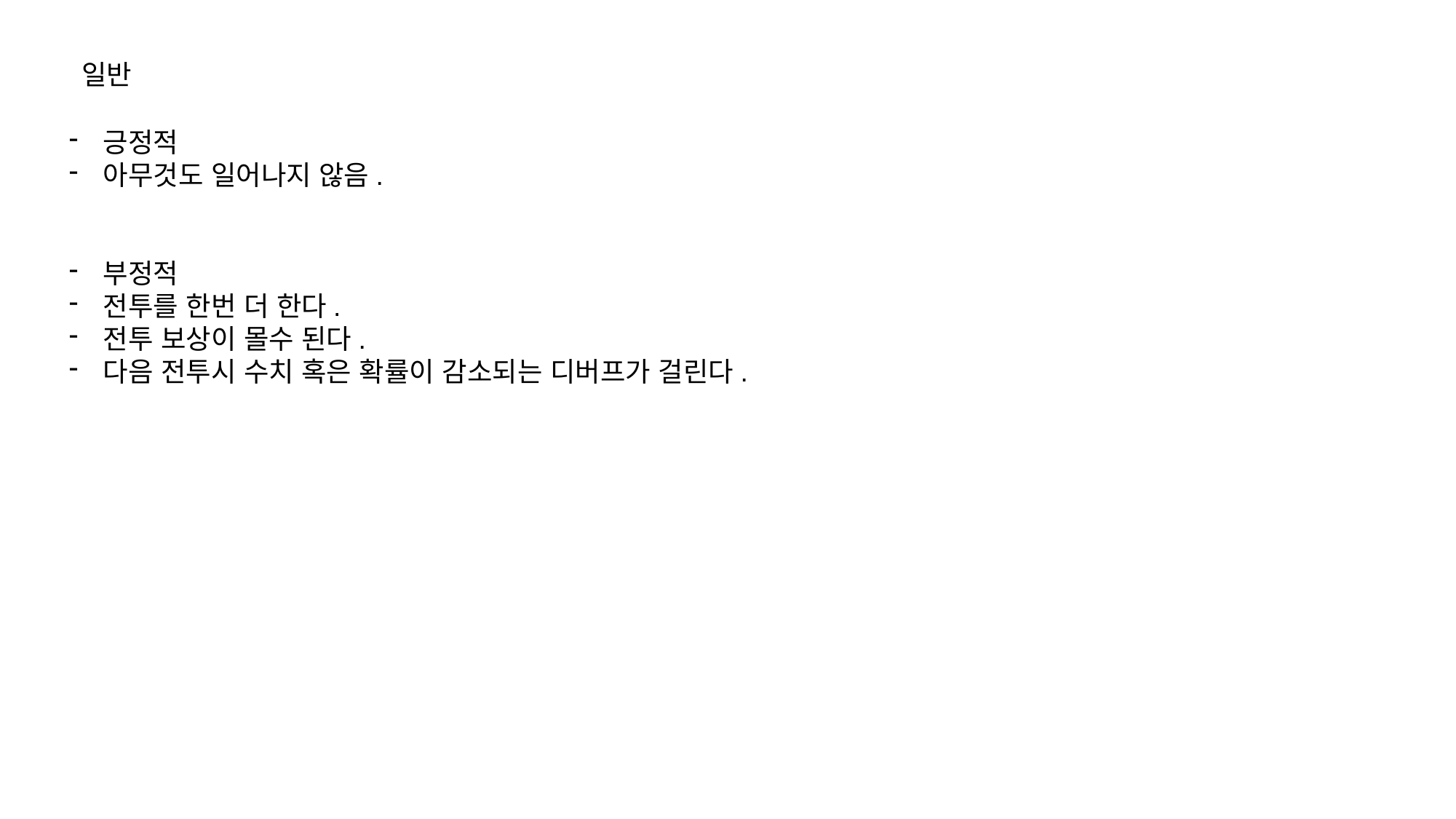

일반
긍정적
아무것도 일어나지 않음.

부정적
전투를 한번 더 한다.
전투 보상이 몰수 된다.
다음 전투시 수치 혹은 확률이 감소되는 디버프가 걸린다.